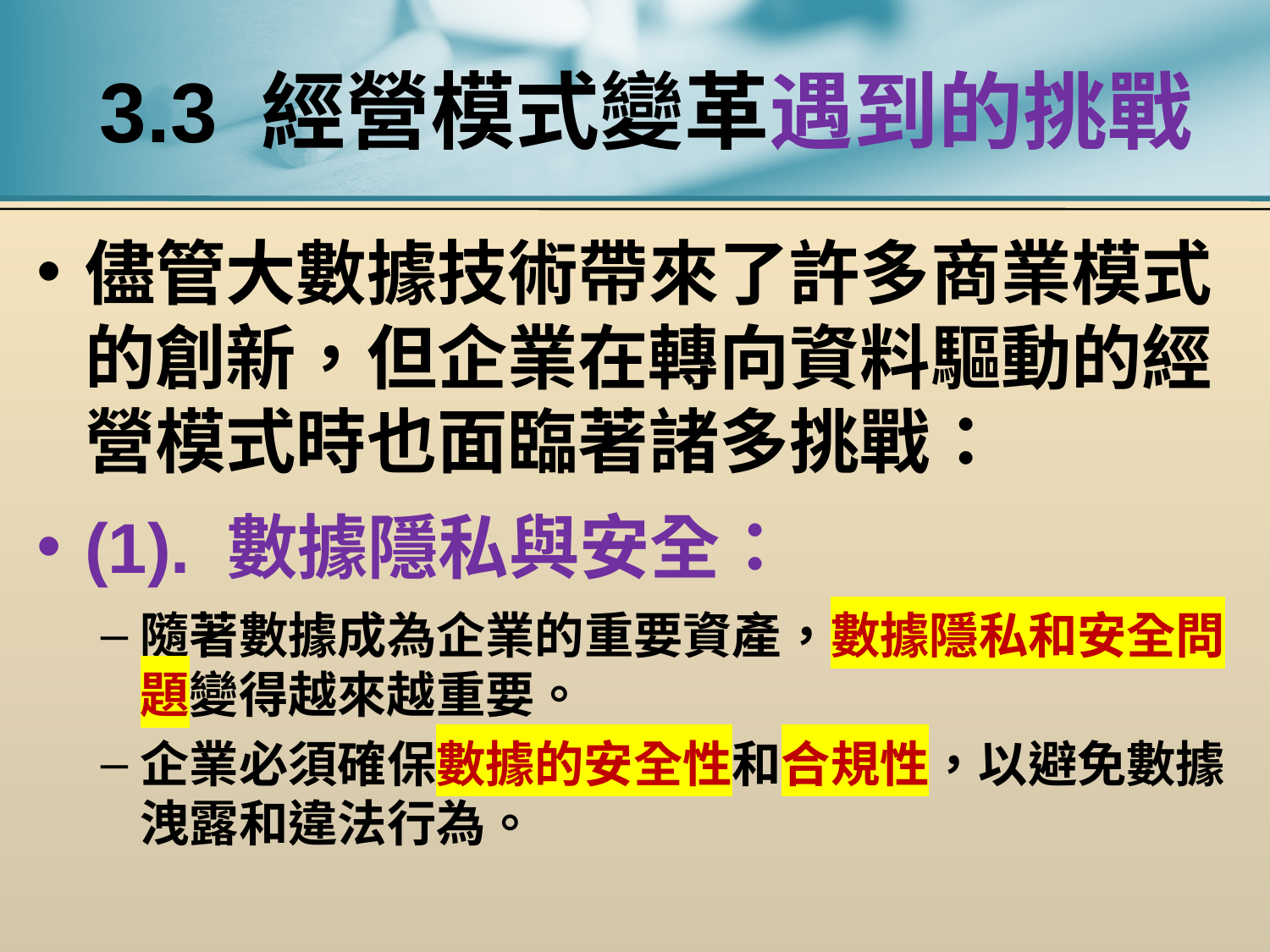

# 3.3 經營模式變革遇到的挑戰
儘管大數據技術帶來了許多商業模式的創新，但企業在轉向資料驅動的經營模式時也面臨著諸多挑戰：
(1). 數據隱私與安全：
隨著數據成為企業的重要資產，數據隱私和安全問題變得越來越重要。
企業必須確保數據的安全性和合規性，以避免數據洩露和違法行為。